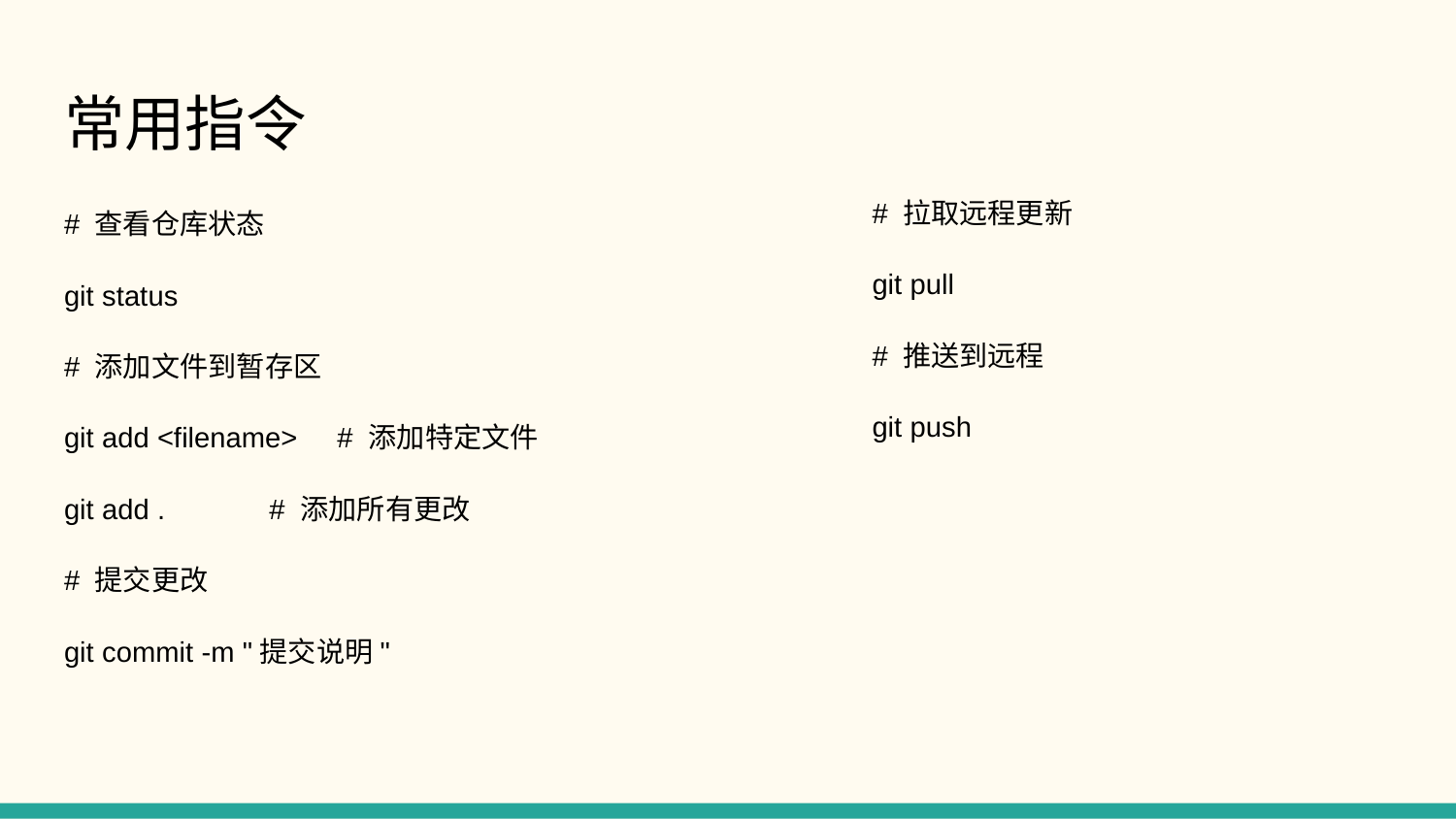

# 常用指令
# 拉取远程更新
git pull
# 推送到远程
git push

# 查看仓库状态
git status
# 添加文件到暂存区
git add <filename>     # 添加特定文件
git add .             # 添加所有更改
# 提交更改
git commit -m "提交说明"